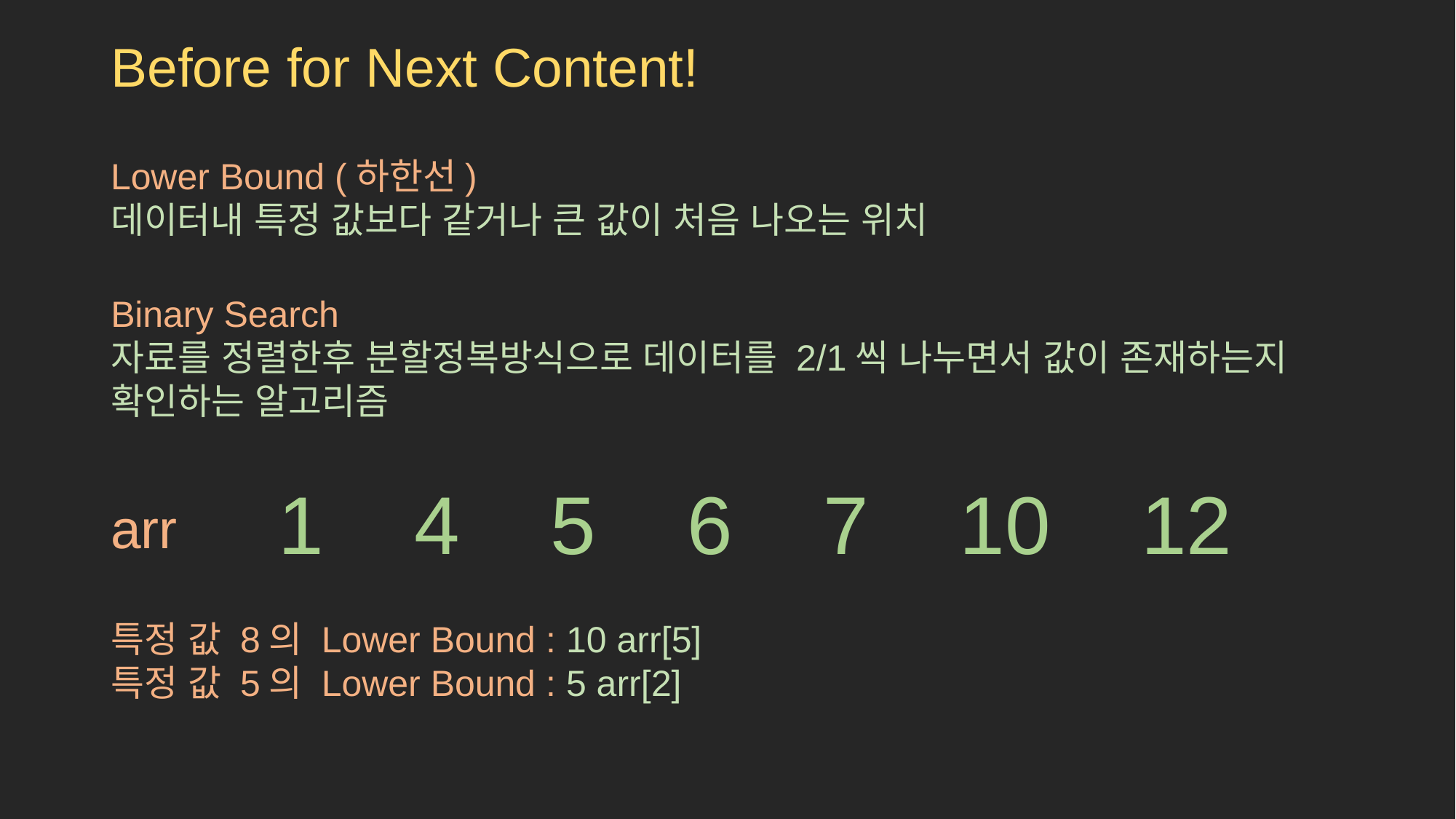

# Before for Next Content!
Lower Bound (하한선)
데이터내 특정 값보다 같거나 큰 값이 처음 나오는 위치
Binary Search
자료를 정렬한후 분할정복방식으로 데이터를 2/1씩 나누면서 값이 존재하는지 확인하는 알고리즘
1    4    5    6    7    10    12
arr
특정 값 8의 Lower Bound : 10 arr[5]
특정 값 5의 Lower Bound : 5 arr[2]